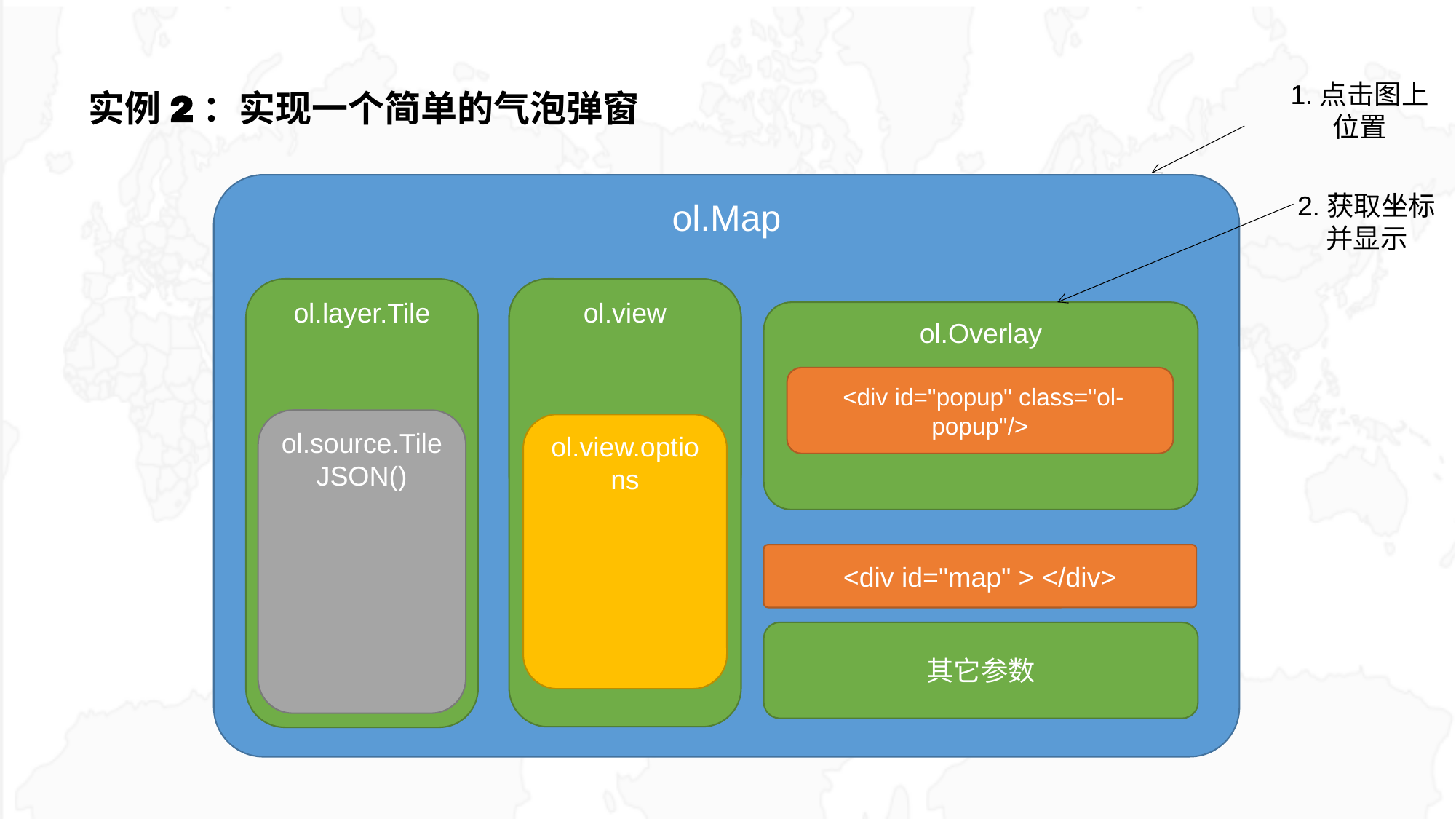

# 实例2：实现一个简单的气泡弹窗
1.点击图上位置
ol.Map
ol.layer.Tile
ol.view
ol.view
ol.Overlay
ol.view.options
 <div id="popup" class="ol-popup"/>
ol.source.TileJSON()
ol.view.options
<div id="map" > </div>
其它参数
2.获取坐标
并显示